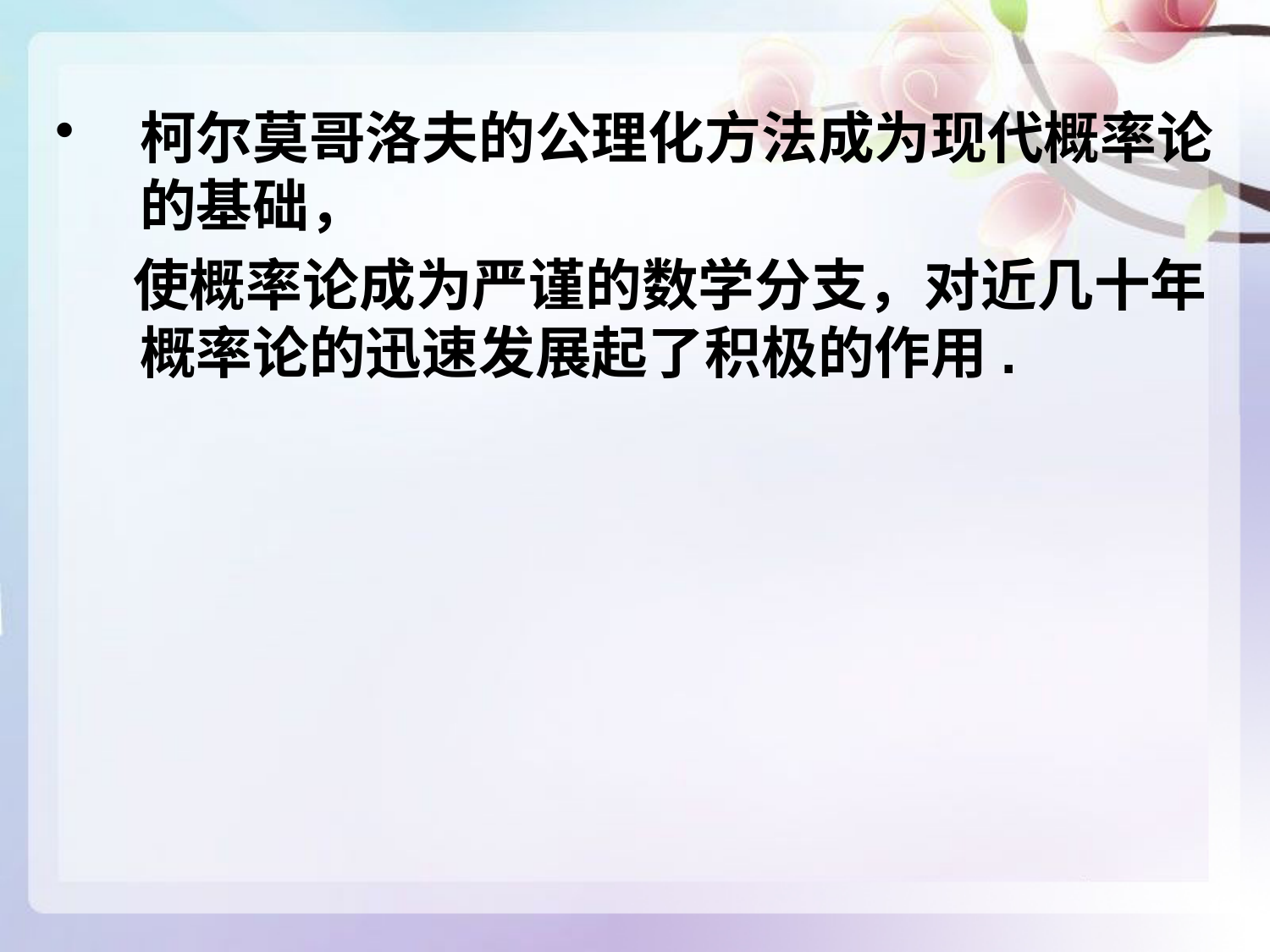

柯尔莫哥洛夫的公理化方法成为现代概率论的基础，
     使概率论成为严谨的数学分支，对近几十年概率论的迅速发展起了积极的作用.